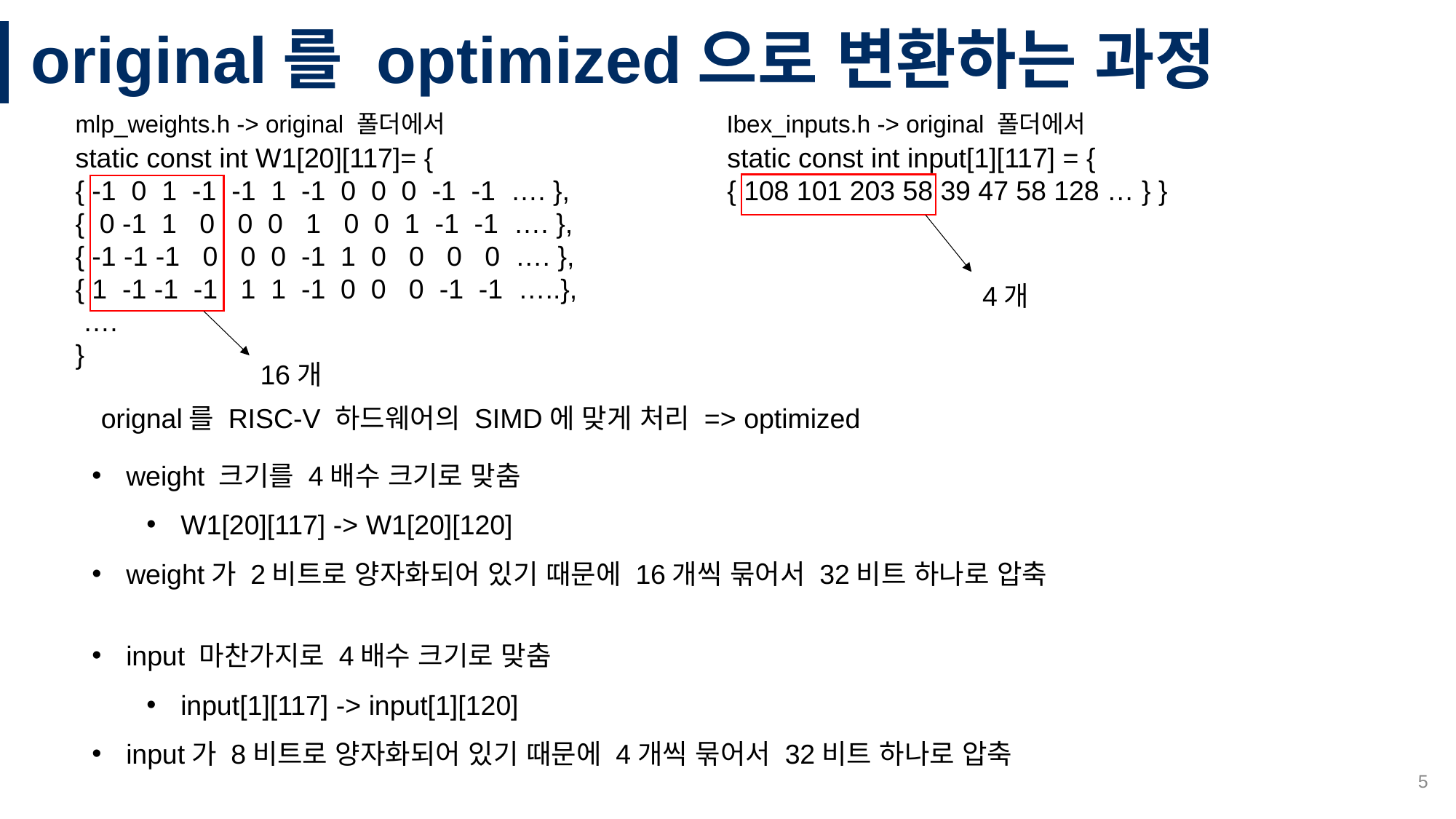

# original를 optimized으로 변환하는 과정
mlp_weights.h -> original 폴더에서
Ibex_inputs.h -> original 폴더에서
static const int W1[20][117]= {
{ -1  0  1  -1  -1  1  -1  0  0  0  -1  -1  …. },
{  0 -1  1   0   0  0   1   0  0  1  -1  -1  …. },
{ -1 -1 -1   0   0  0  -1  1  0   0   0   0  …. },
{ 1  -1 -1  -1   1  1  -1  0  0   0  -1  -1  …..},
 ….
}
static const int input[1][117] = {
{ 108 101 203 58 39 47 58 128 … } }

4개
16개
orignal를 RISC-V 하드웨어의 SIMD에 맞게 처리 => optimized

weight 크기를 4배수 크기로 맞춤
W1[20][117] -> W1[20][120]
weight가 2비트로 양자화되어 있기 때문에 16개씩 묶어서 32비트 하나로 압축

input 마찬가지로 4배수 크기로 맞춤
input[1][117] -> input[1][120]
input가 8비트로 양자화되어 있기 때문에 4개씩 묶어서 32비트 하나로 압축
5